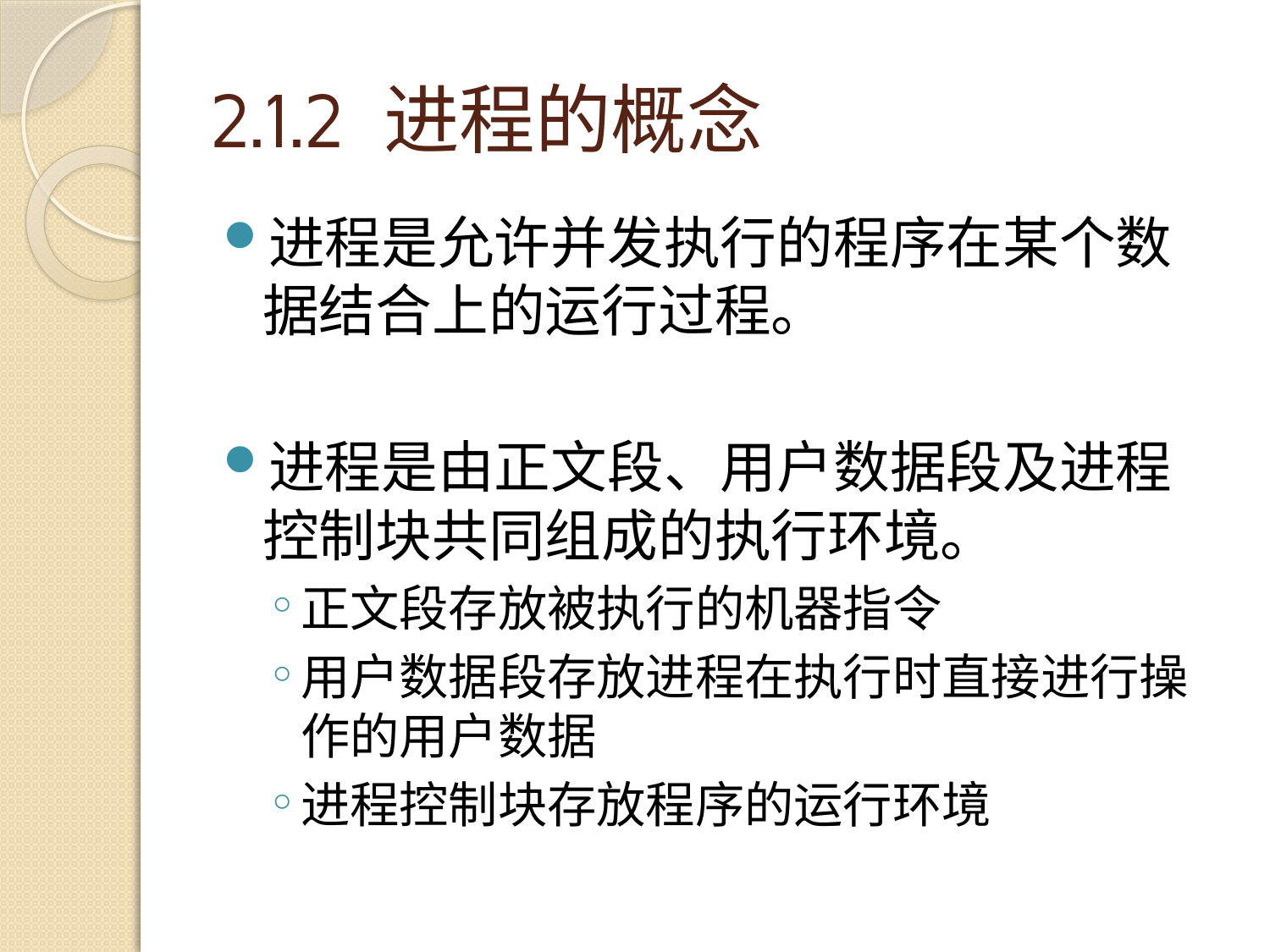

# 2.1.2 进程的概念
进程是允许并发执行的程序在某个数据结合上的运行过程。

进程是由正文段、用户数据段及进程控制块共同组成的执行环境。
正文段存放被执行的机器指令
用户数据段存放进程在执行时直接进行操作的用户数据
进程控制块存放程序的运行环境